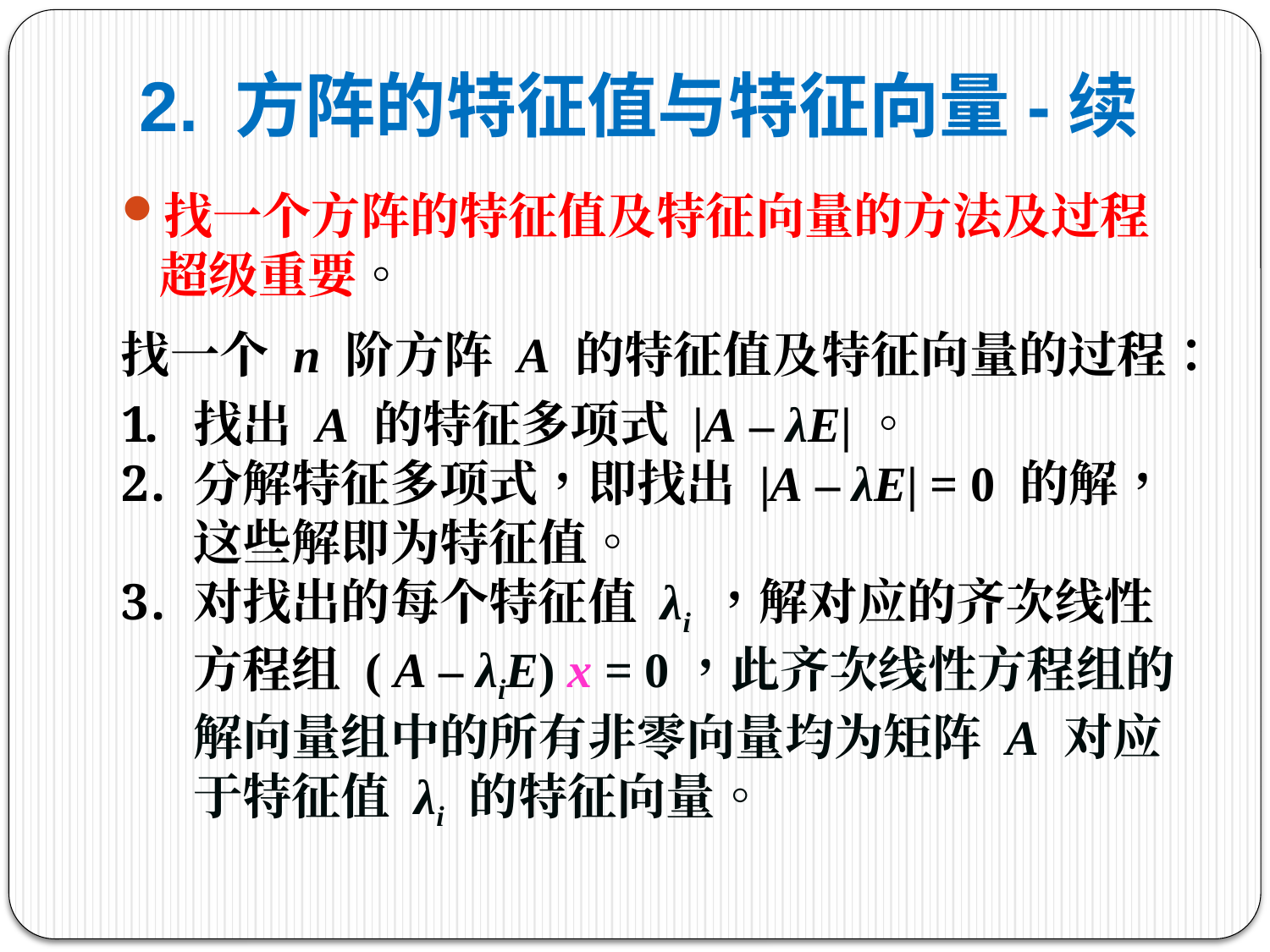

# 2. 方阵的特征值与特征向量-续
找一个方阵的特征值及特征向量的方法及过程超级重要。

找一个 n 阶方阵 A 的特征值及特征向量的过程：
找出 A 的特征多项式 |A – λE|。
分解特征多项式，即找出 |A – λE| = 0 的解，这些解即为特征值。
对找出的每个特征值 λi ，解对应的齐次线性方程组 ( A – λiE) x = 0，此齐次线性方程组的解向量组中的所有非零向量均为矩阵 A 对应于特征值 λi 的特征向量。